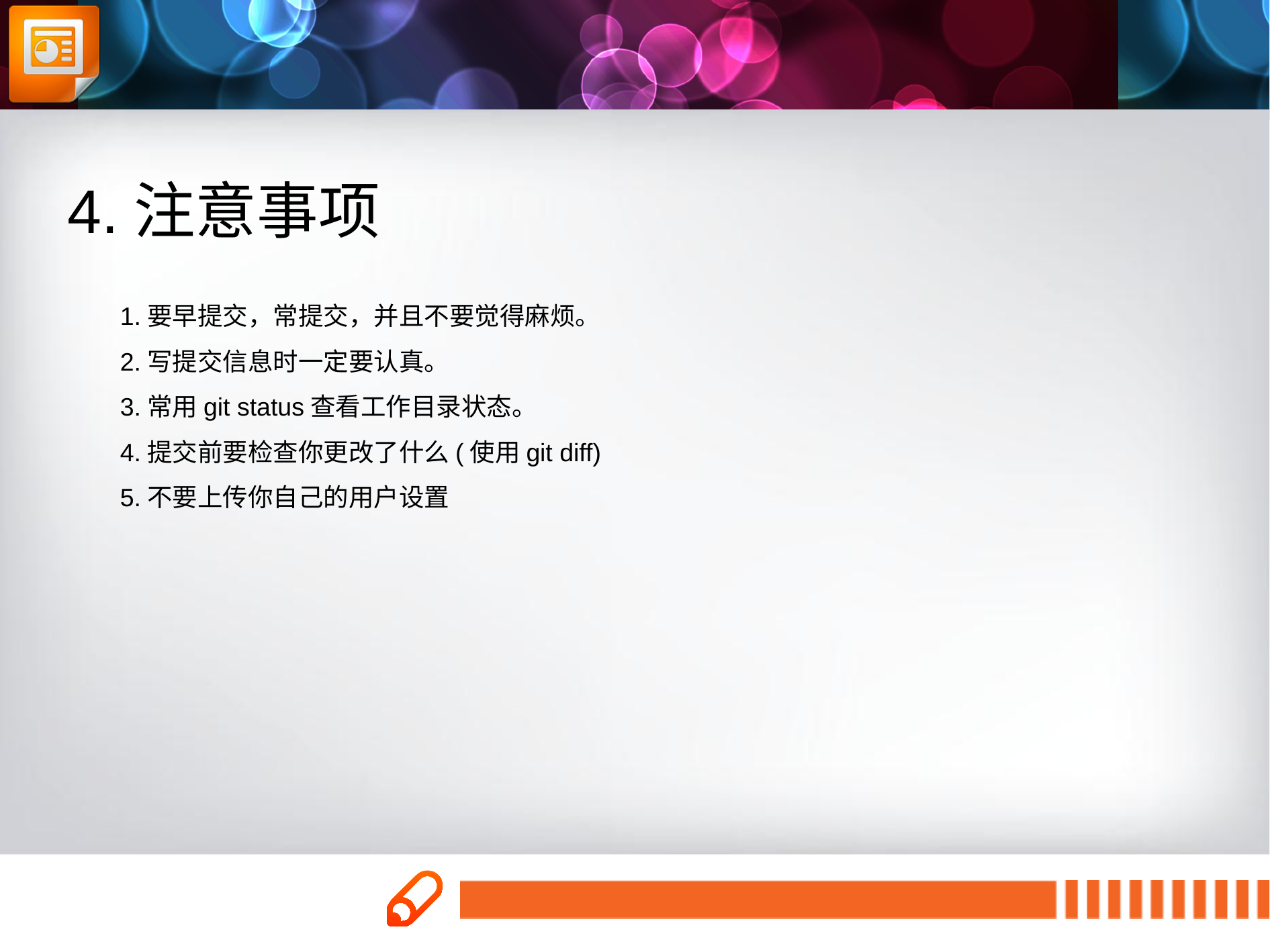

4.注意事项
1.要早提交，常提交，并且不要觉得麻烦。
2.写提交信息时一定要认真。
3.常用git status查看工作目录状态。
4.提交前要检查你更改了什么(使用git diff)
5.不要上传你自己的用户设置